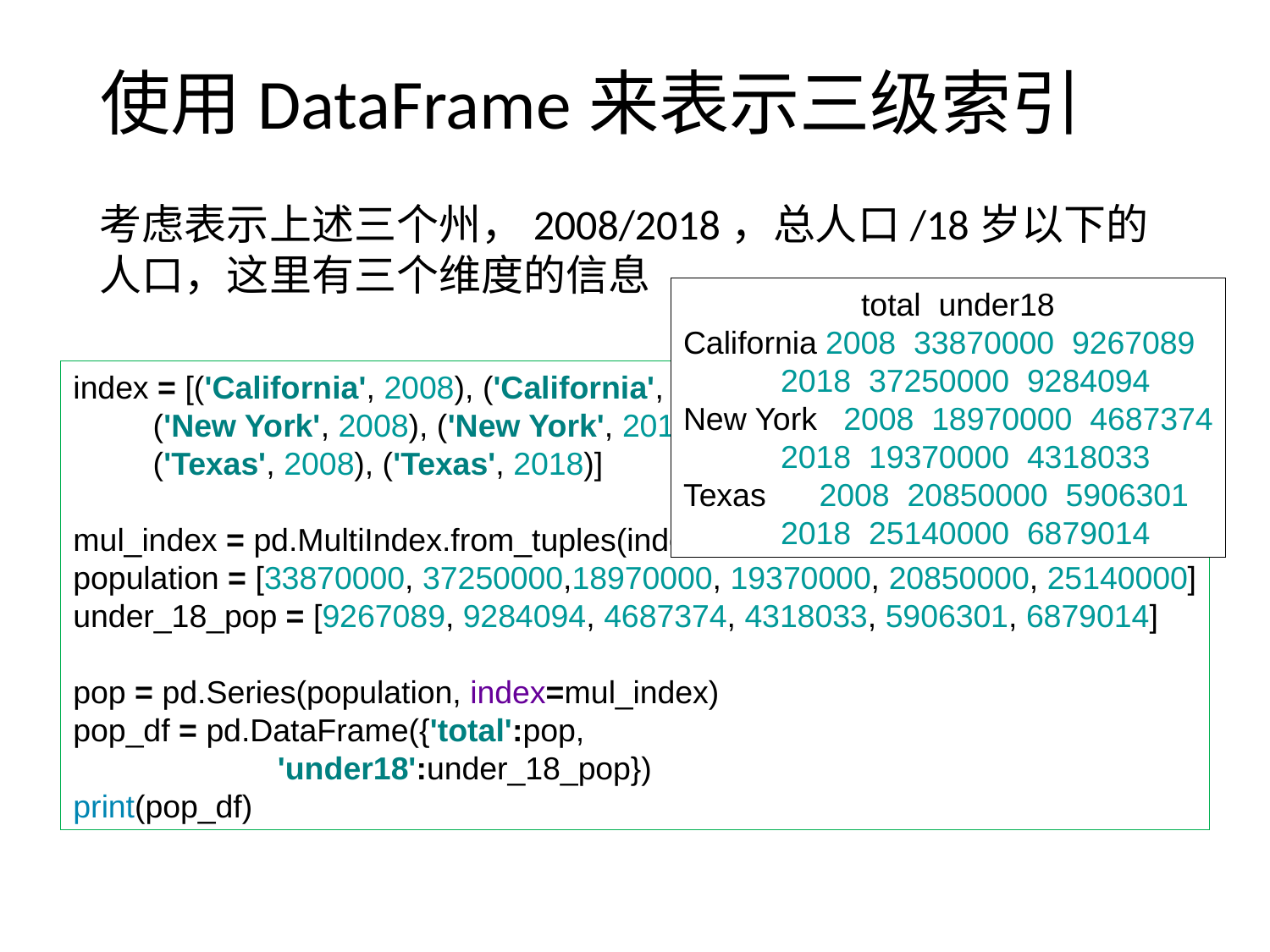

# 使用DataFrame来表示三级索引
考虑表示上述三个州，2008/2018，总人口/18岁以下的人口，这里有三个维度的信息
                    total  under18
California 2008  33870000  9267089
           2018  37250000  9284094
New York   2008  18970000  4687374
           2018  19370000  4318033
Texas      2008  20850000  5906301
           2018  25140000  6879014
index = [('California', 2008), ('California', 2018),
         ('New York', 2008), ('New York', 2018),
         ('Texas', 2008), ('Texas', 2018)]
mul_index = pd.MultiIndex.from_tuples(index)
population = [33870000, 37250000,18970000, 19370000, 20850000, 25140000]
under_18_pop = [9267089, 9284094, 4687374, 4318033, 5906301, 6879014]
pop = pd.Series(population, index=mul_index)
pop_df = pd.DataFrame({'total':pop,
                       'under18':under_18_pop})
print(pop_df)
56